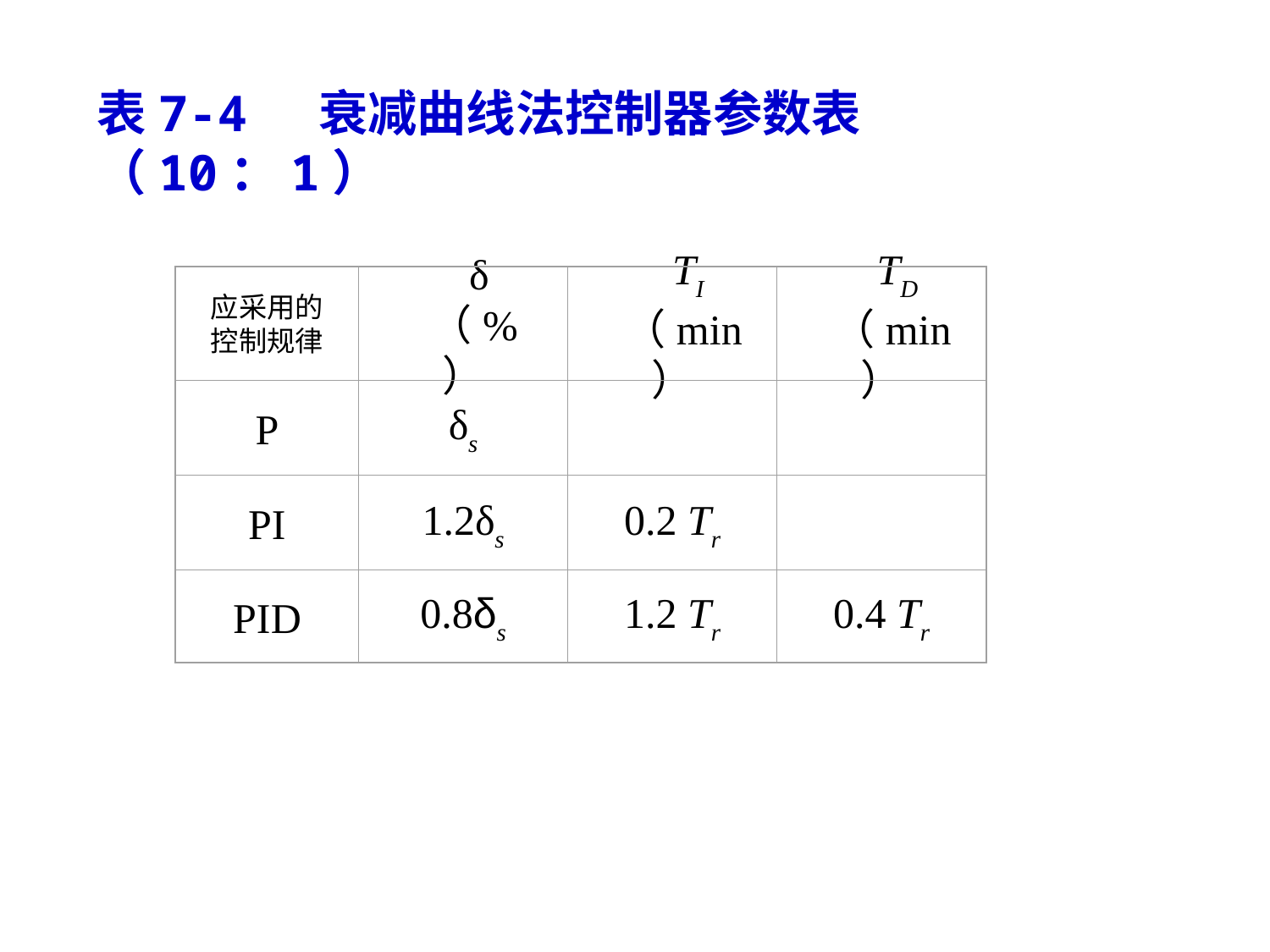

表7-4  衰减曲线法控制器参数表（10：1）

应采用的
控制规律

δ
（%）

TI
（min）

TD
（min）

P

δs

PI

1.2δs

0.2 Tr

PID

0.8δs

1.2 Tr

0.4 Tr